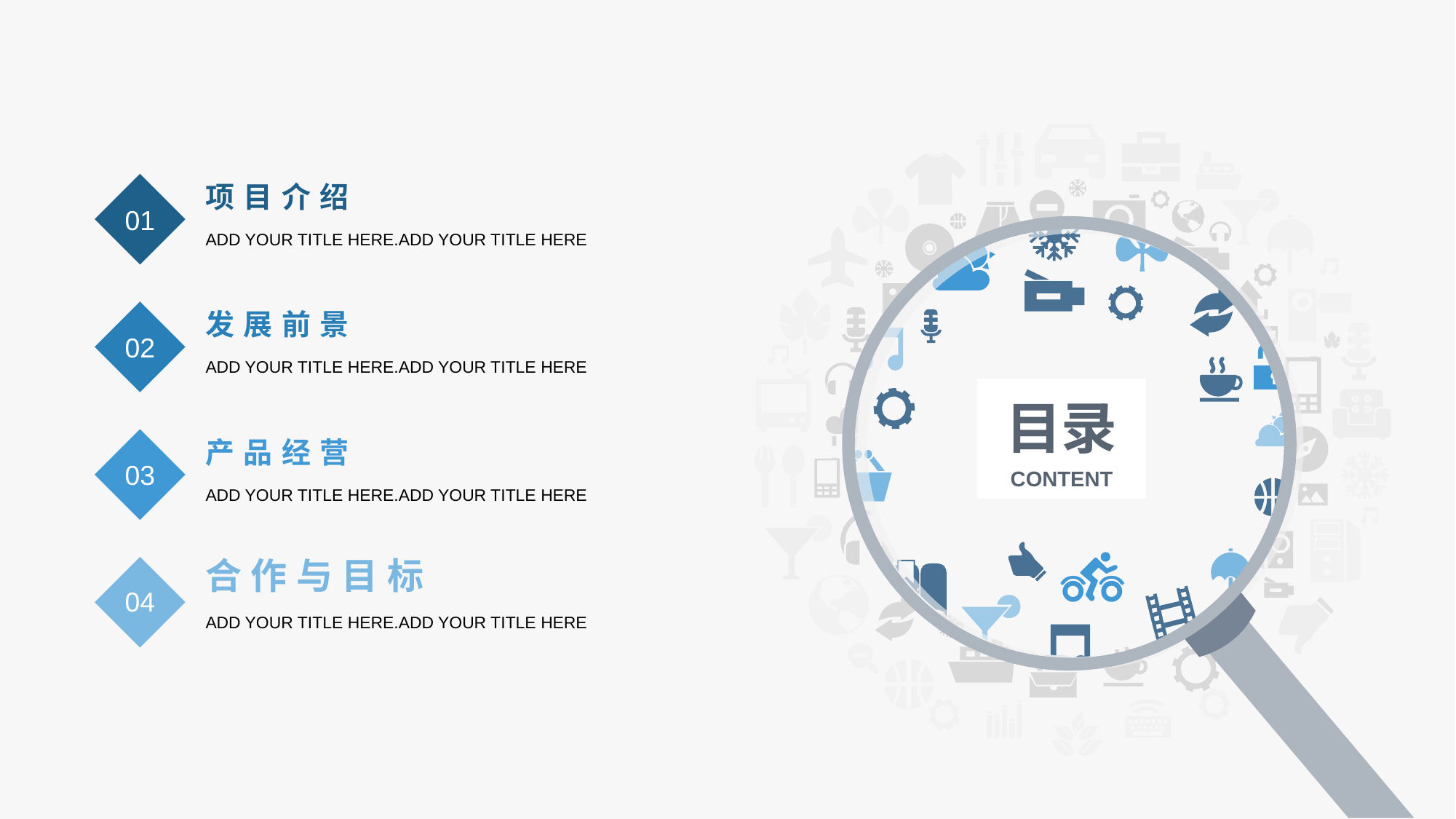

01
项目介绍
ADD YOUR TITLE HERE.ADD YOUR TITLE HERE
02
发展前景
ADD YOUR TITLE HERE.ADD YOUR TITLE HERE
03
产品经营
ADD YOUR TITLE HERE.ADD YOUR TITLE HERE
04
合作与目标
ADD YOUR TITLE HERE.ADD YOUR TITLE HERE
目录
CONTENT